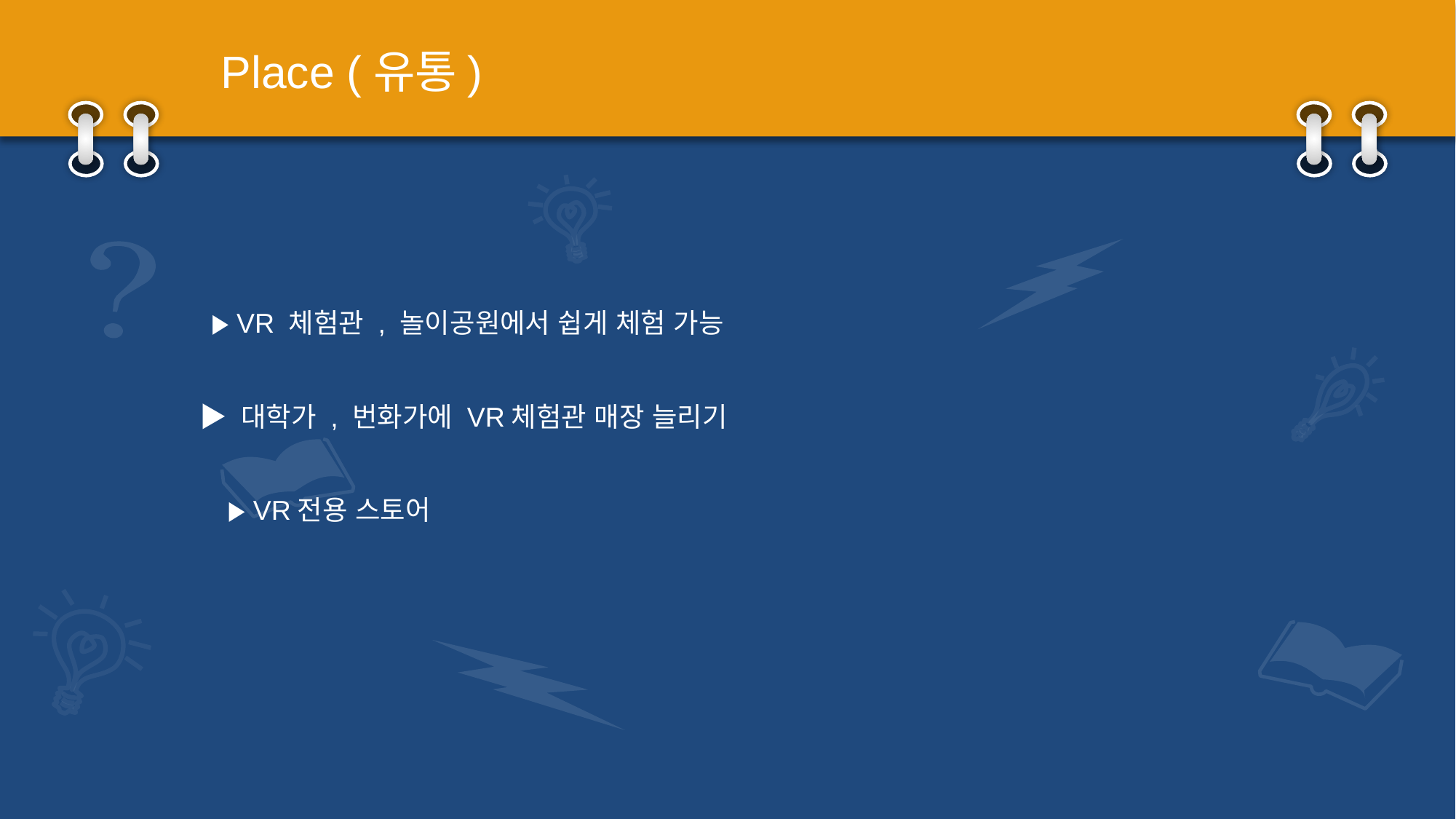

Place (유통)
▶ VR 체험관 , 놀이공원에서 쉽게 체험 가능
▶ 대학가 , 번화가에 VR체험관 매장 늘리기
▶ VR전용 스토어